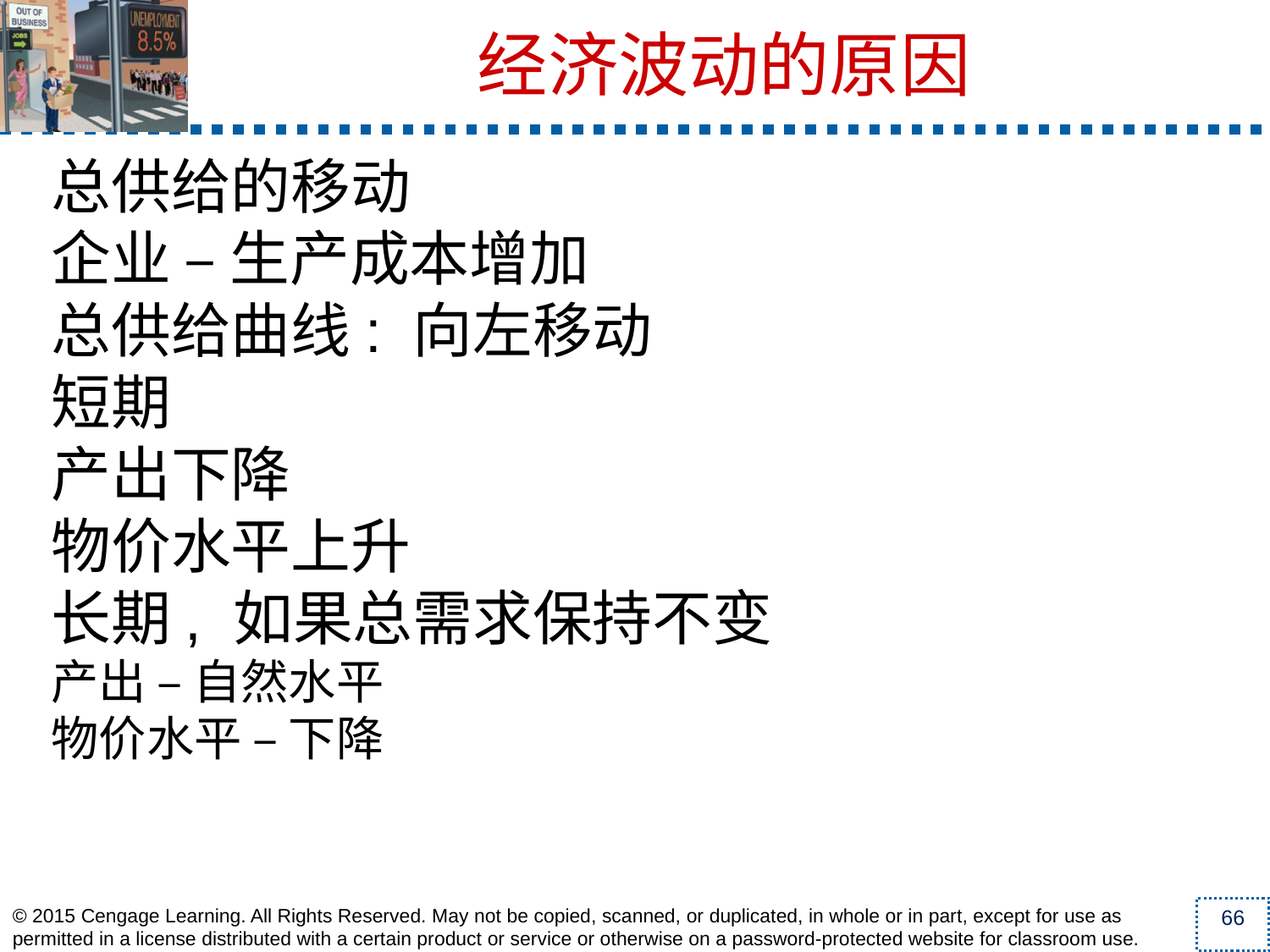

总供给的移动
企业 – 生产成本增加
总供给曲线: 向左移动
短期
产出下降
物价水平上升
长期, 如果总需求保持不变
产出 – 自然水平
物价水平 – 下降
经济波动的原因
66
© 2015 Cengage Learning. All Rights Reserved. May not be copied, scanned, or duplicated, in whole or in part, except for use as permitted in a license distributed with a certain product or service or otherwise on a password-protected website for classroom use.